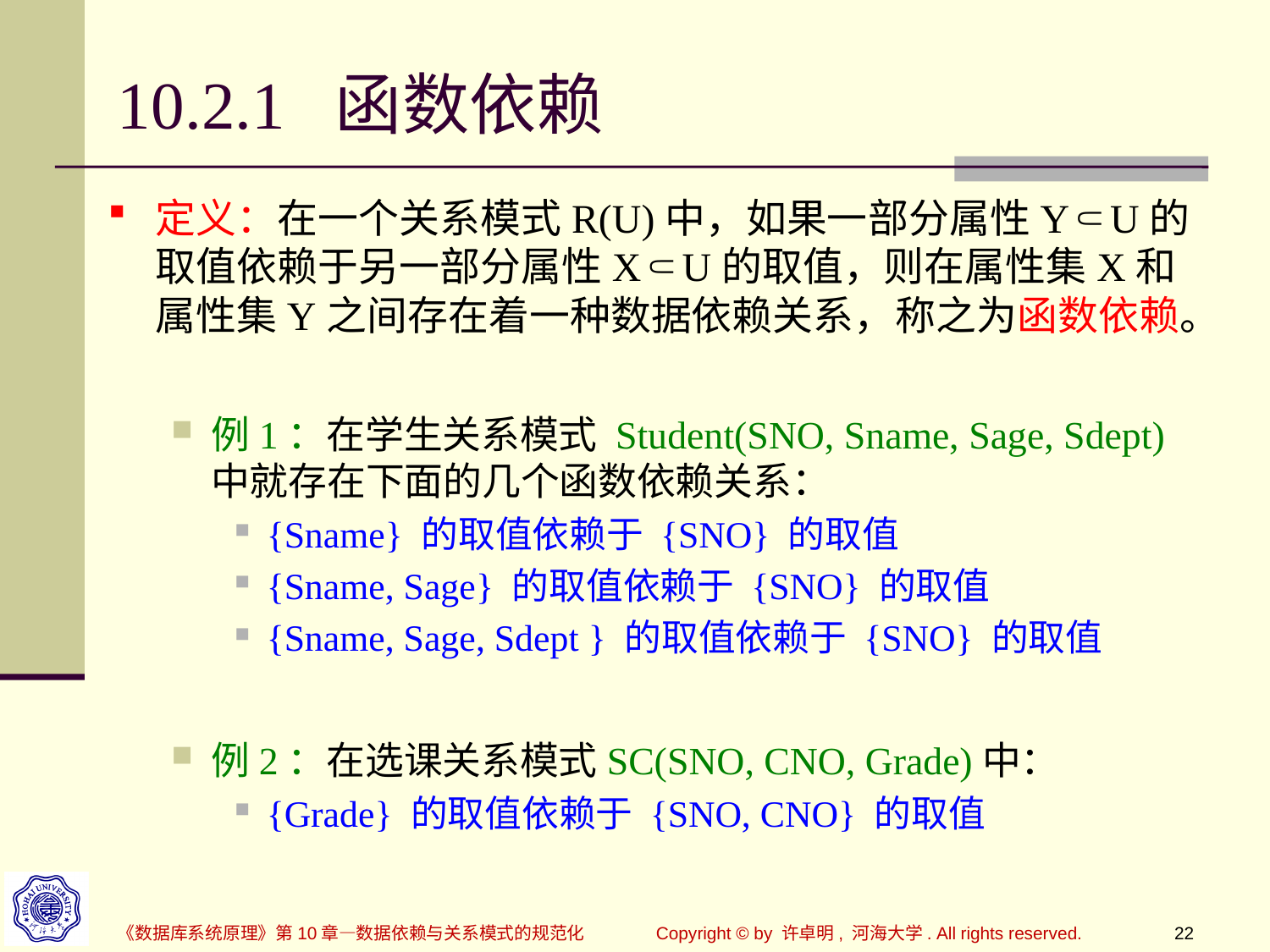

# 10.2.1  函数依赖
定义：在一个关系模式R(U)中，如果一部分属性Y⸦U的取值依赖于另一部分属性X⸦U的取值，则在属性集X和属性集Y之间存在着一种数据依赖关系，称之为函数依赖。

例1：在学生关系模式 Student(SNO, Sname, Sage, Sdept) 中就存在下面的几个函数依赖关系：
{Sname} 的取值依赖于 {SNO} 的取值
{Sname, Sage} 的取值依赖于 {SNO} 的取值
{Sname, Sage, Sdept } 的取值依赖于 {SNO} 的取值

例2：在选课关系模式SC(SNO, CNO, Grade)中：
{Grade} 的取值依赖于 {SNO, CNO} 的取值

《数据库系统原理》第10章—数据依赖与关系模式的规范化
Copyright © by 许卓明, 河海大学. All rights reserved.
22